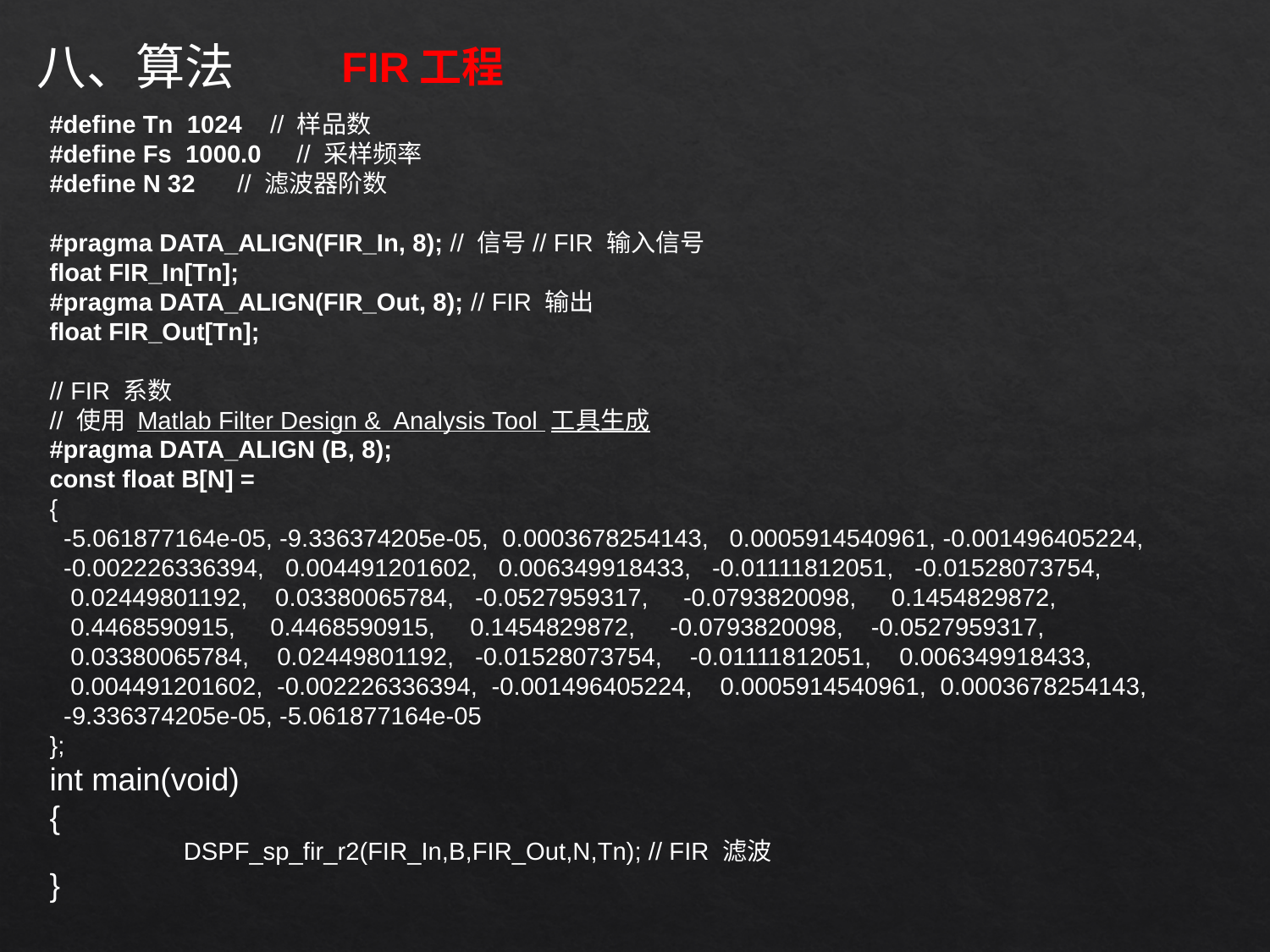

八、算法
FIR工程
#define Tn  1024    // 样品数
#define Fs  1000.0     // 采样频率
#define N 32      // 滤波器阶数

#pragma DATA_ALIGN(FIR_In, 8); // 信号// FIR 输入信号
float FIR_In[Tn];
#pragma DATA_ALIGN(FIR_Out, 8); // FIR 输出
float FIR_Out[Tn];

// FIR 系数
// 使用 Matlab Filter Design &  Analysis Tool 工具生成
#pragma DATA_ALIGN (B, 8);
const float B[N] =
{
  -5.061877164e-05, -9.336374205e-05,  0.0003678254143,   0.0005914540961, -0.001496405224,
  -0.002226336394,   0.004491201602,   0.006349918433,   -0.01111812051,   -0.01528073754,
   0.02449801192,    0.03380065784,   -0.0527959317,     -0.0793820098,     0.1454829872,
   0.4468590915,     0.4468590915,     0.1454829872,     -0.0793820098,    -0.0527959317,
   0.03380065784,    0.02449801192,   -0.01528073754,    -0.01111812051,    0.006349918433,
   0.004491201602,  -0.002226336394,  -0.001496405224,    0.0005914540961,  0.0003678254143,
  -9.336374205e-05, -5.061877164e-05
};
int main(void)
{
	 DSPF_sp_fir_r2(FIR_In,B,FIR_Out,N,Tn); // FIR 滤波
}